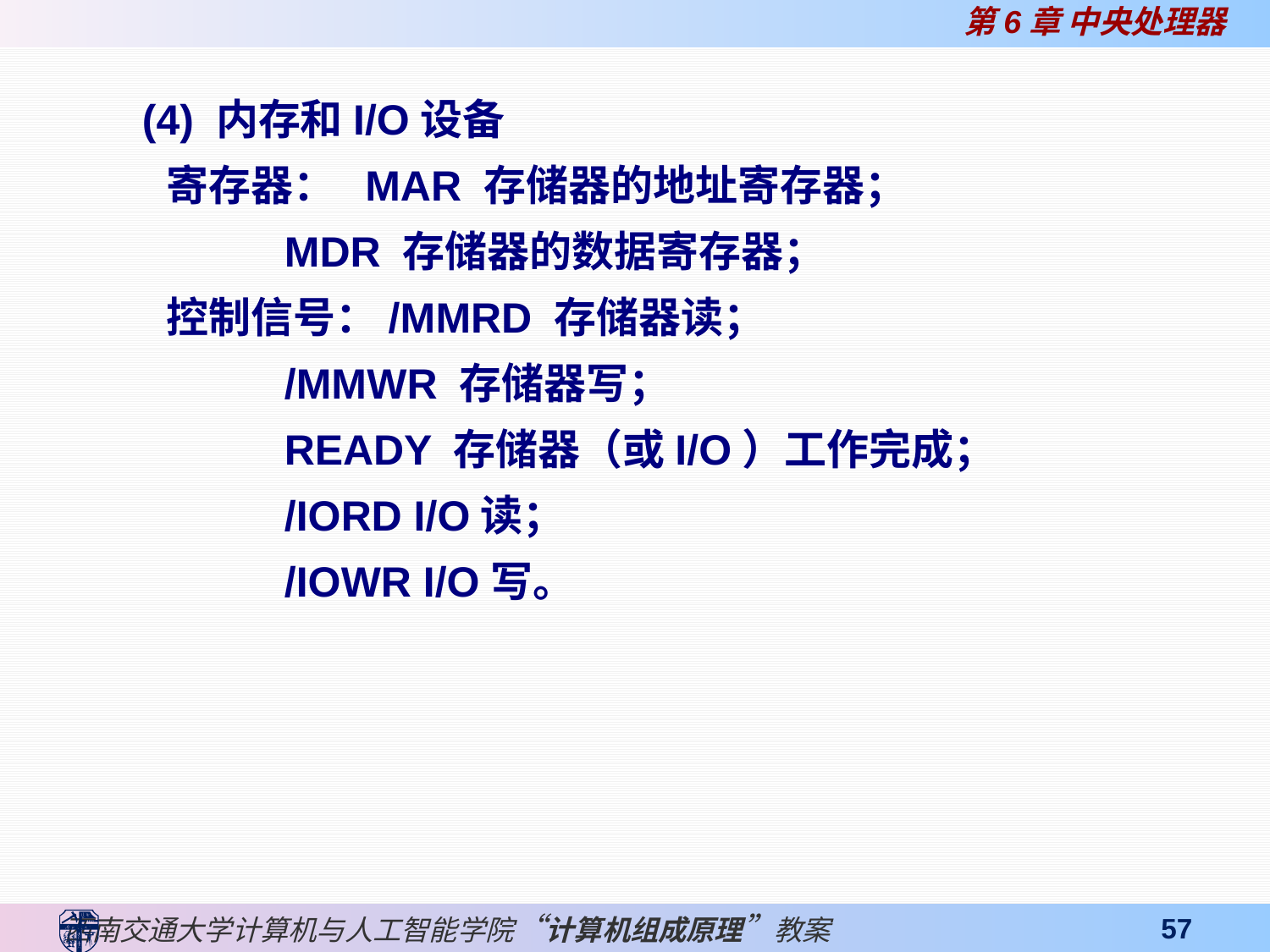

(4) 内存和I/O设备
    寄存器：  MAR 存储器的地址寄存器；
              MDR 存储器的数据寄存器；
    控制信号：/MMRD 存储器读；
              /MMWR 存储器写；
              READY 存储器（或I/O）工作完成；
              /IORD I/O读；
              /IOWR I/O写。